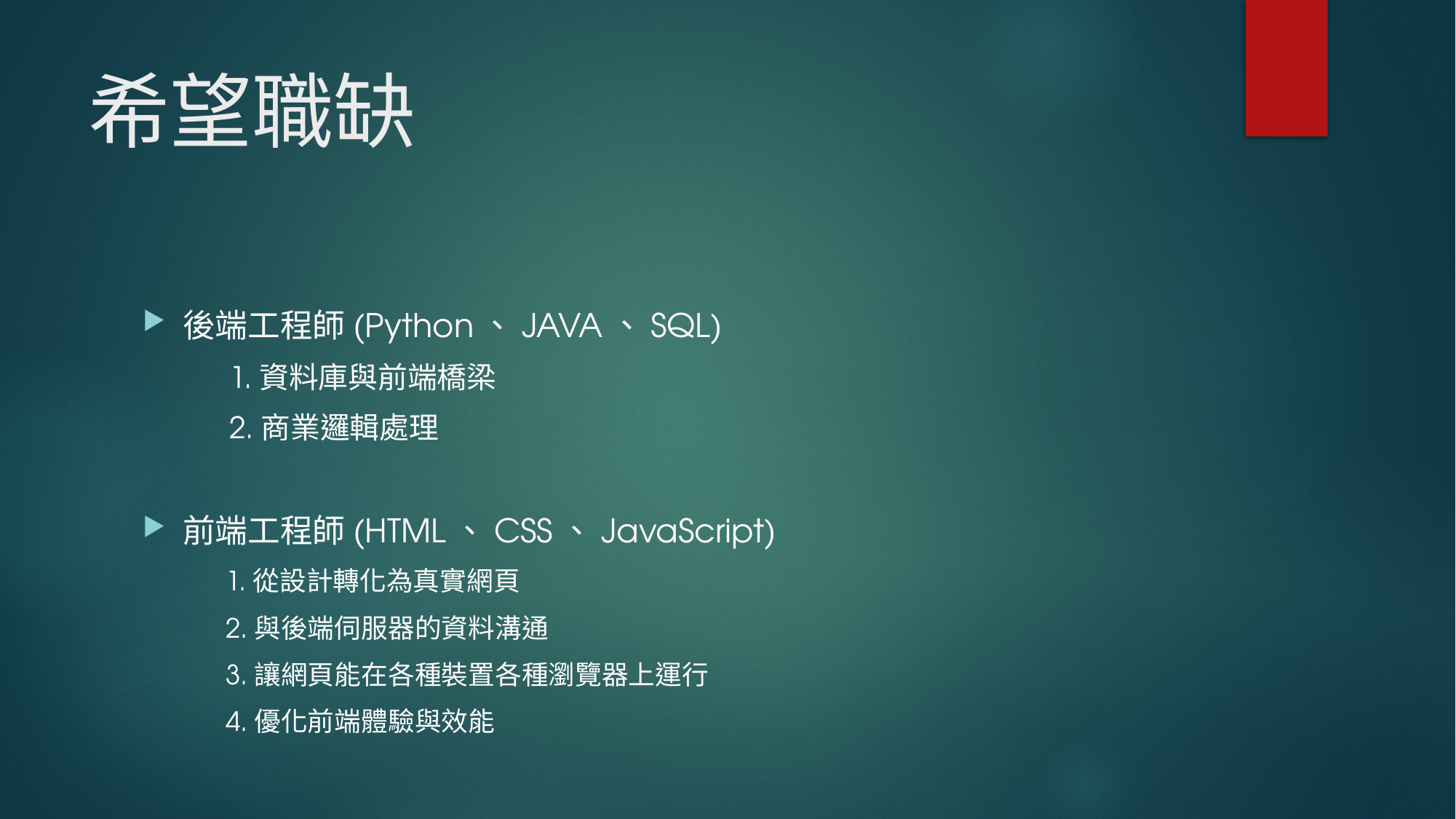

# 希望職缺

後端工程師(Python、JAVA、SQL)
1.資料庫與前端橋梁
2.商業邏輯處理

前端工程師(HTML、CSS、JavaScript)
    1.從設計轉化為真實網頁
    2.與後端伺服器的資料溝通
    3.讓網頁能在各種裝置各種瀏覽器上運行
    4.優化前端體驗與效能